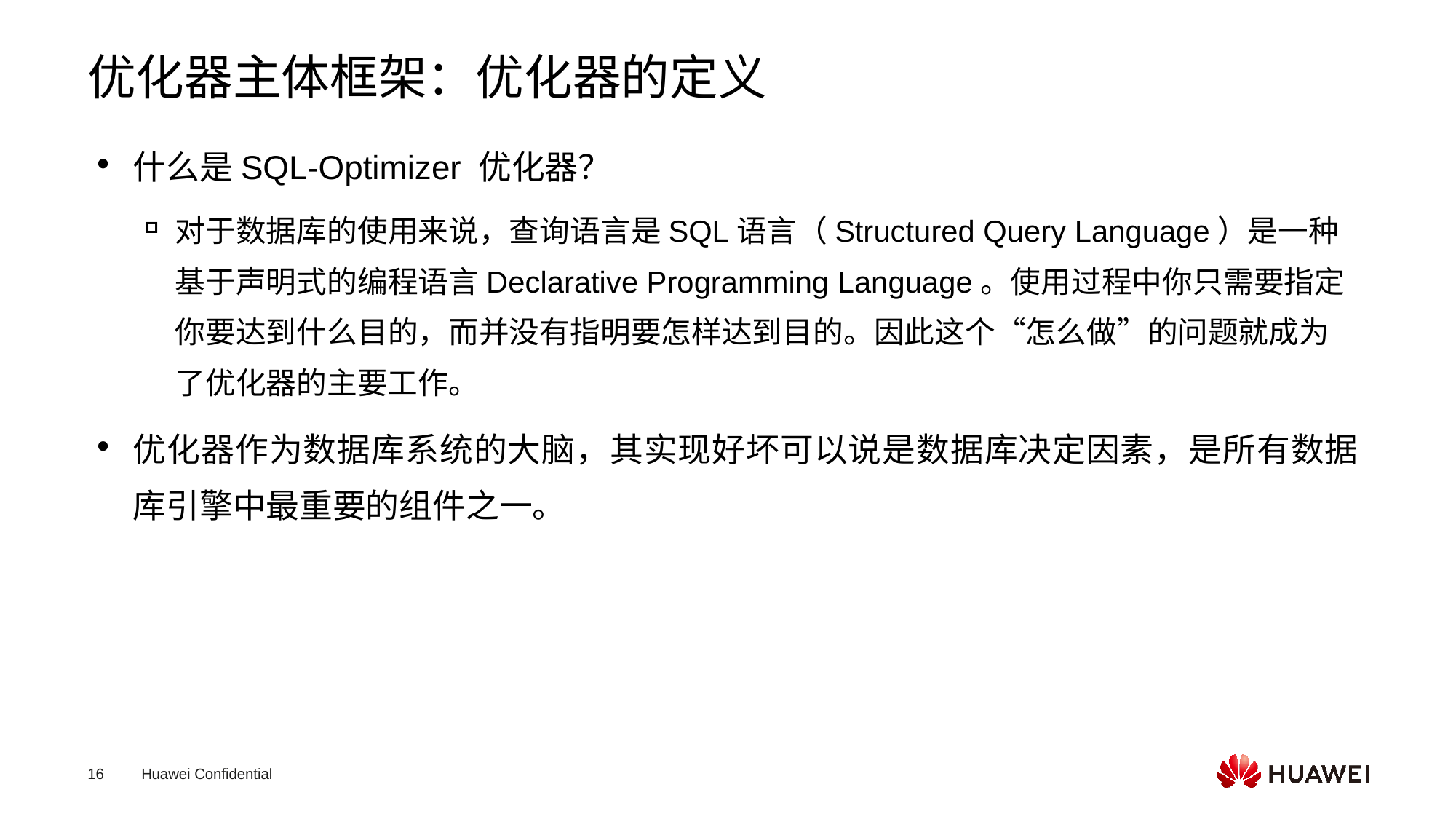

# 优化器主体框架：优化器的定义
什么是SQL-Optimizer 优化器？
对于数据库的使用来说，查询语言是SQL语言（Structured Query Language）是一种基于声明式的编程语言Declarative Programming Language。使用过程中你只需要指定你要达到什么目的，而并没有指明要怎样达到目的。因此这个“怎么做”的问题就成为了优化器的主要工作。
优化器作为数据库系统的大脑，其实现好坏可以说是数据库决定因素，是所有数据库引擎中最重要的组件之一。